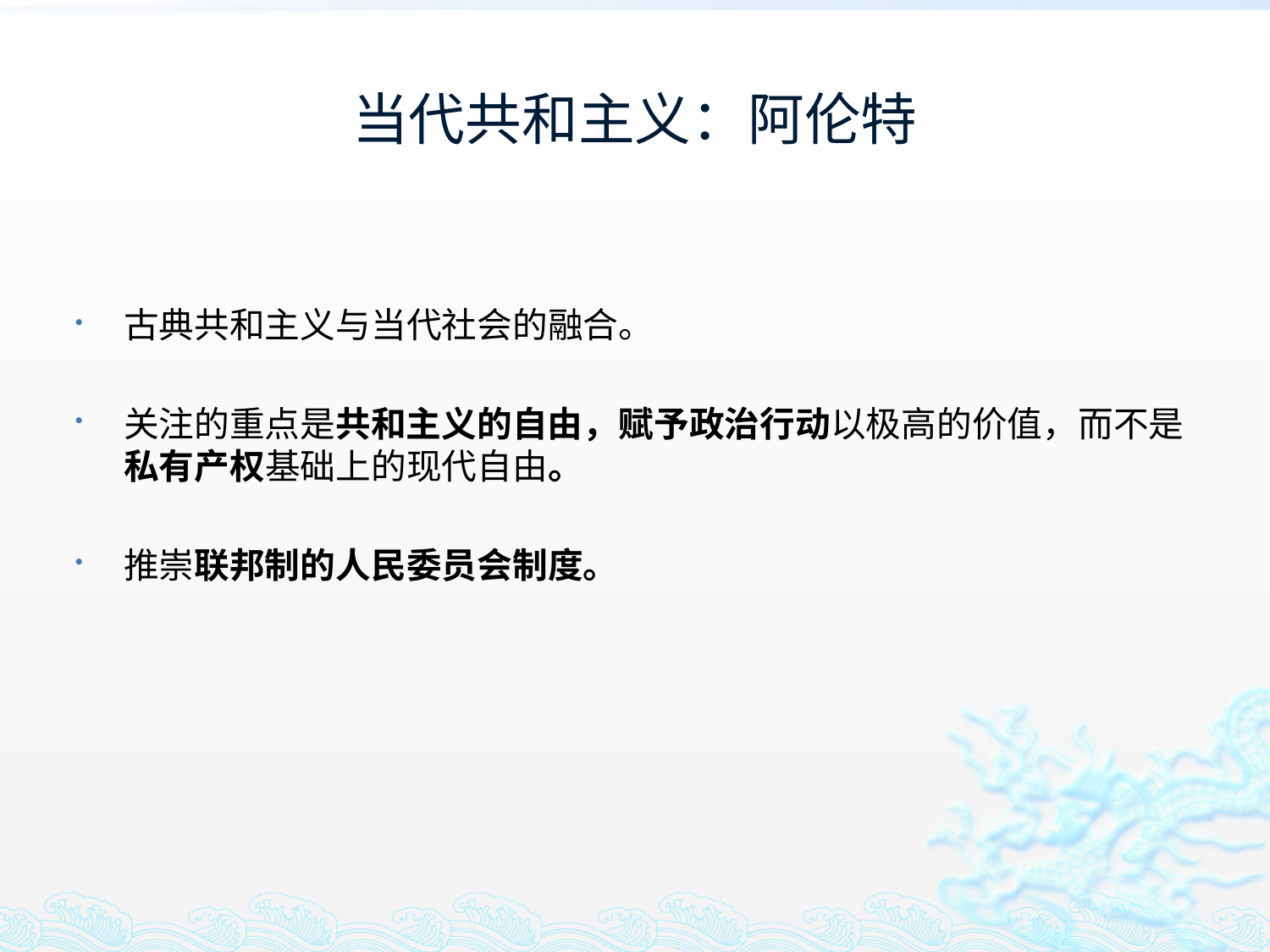

# 当代共和主义：阿伦特

古典共和主义与当代社会的融合。

关注的重点是共和主义的自由，赋予政治行动以极高的价值，而不是私有产权基础上的现代自由。

推崇联邦制的人民委员会制度。